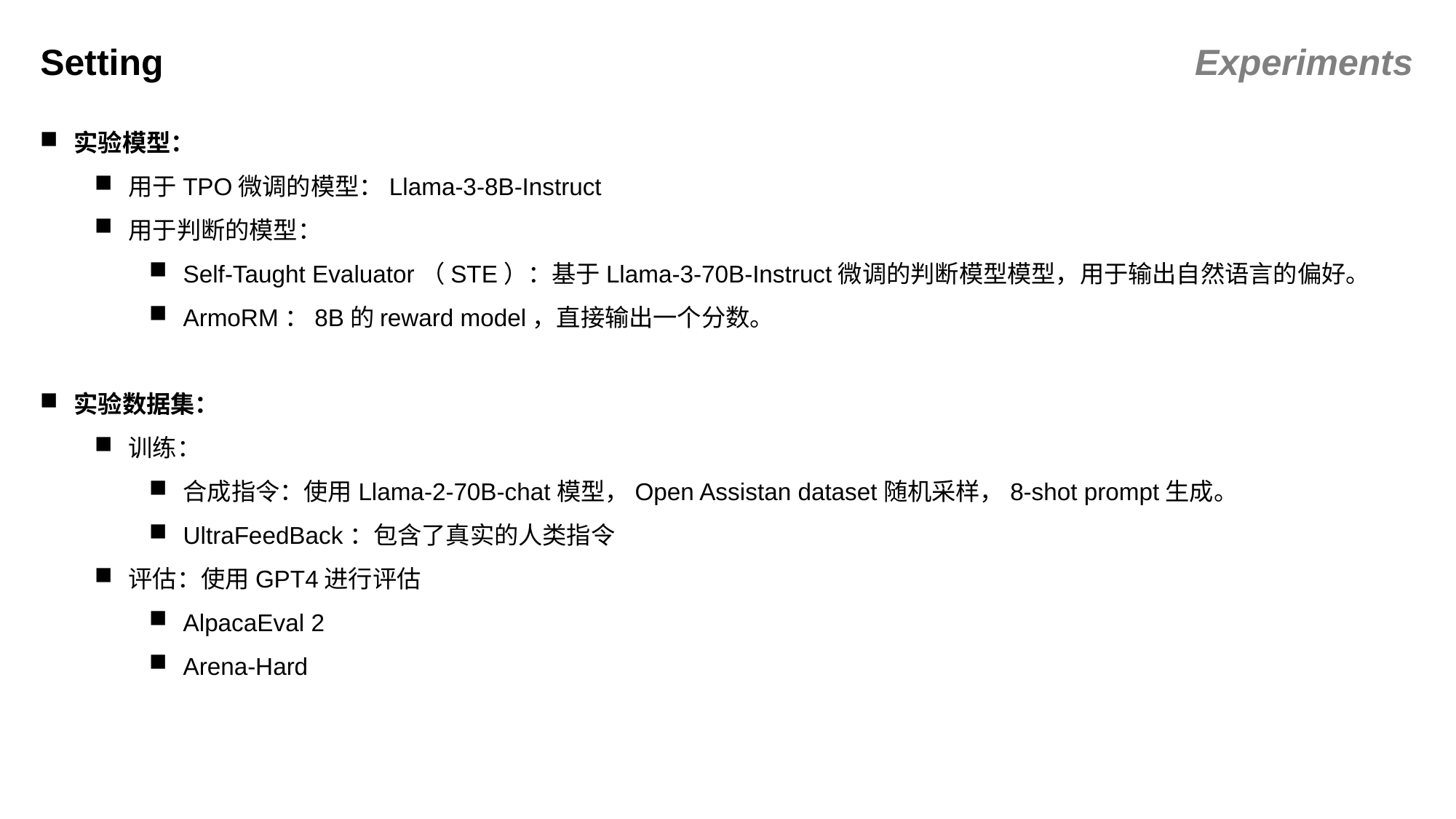

Setting
Experiments
实验模型：
用于TPO微调的模型：Llama-3-8B-Instruct
用于判断的模型：
Self-Taught Evaluator（STE）：基于Llama-3-70B-Instruct微调的判断模型模型，用于输出自然语言的偏好。
ArmoRM：8B的reward model，直接输出一个分数。

实验数据集：
训练：
合成指令：使用Llama-2-70B-chat模型，Open Assistan dataset随机采样，8-shot prompt生成。
UltraFeedBack：包含了真实的人类指令
评估：使用GPT4进行评估
AlpacaEval 2
Arena-Hard